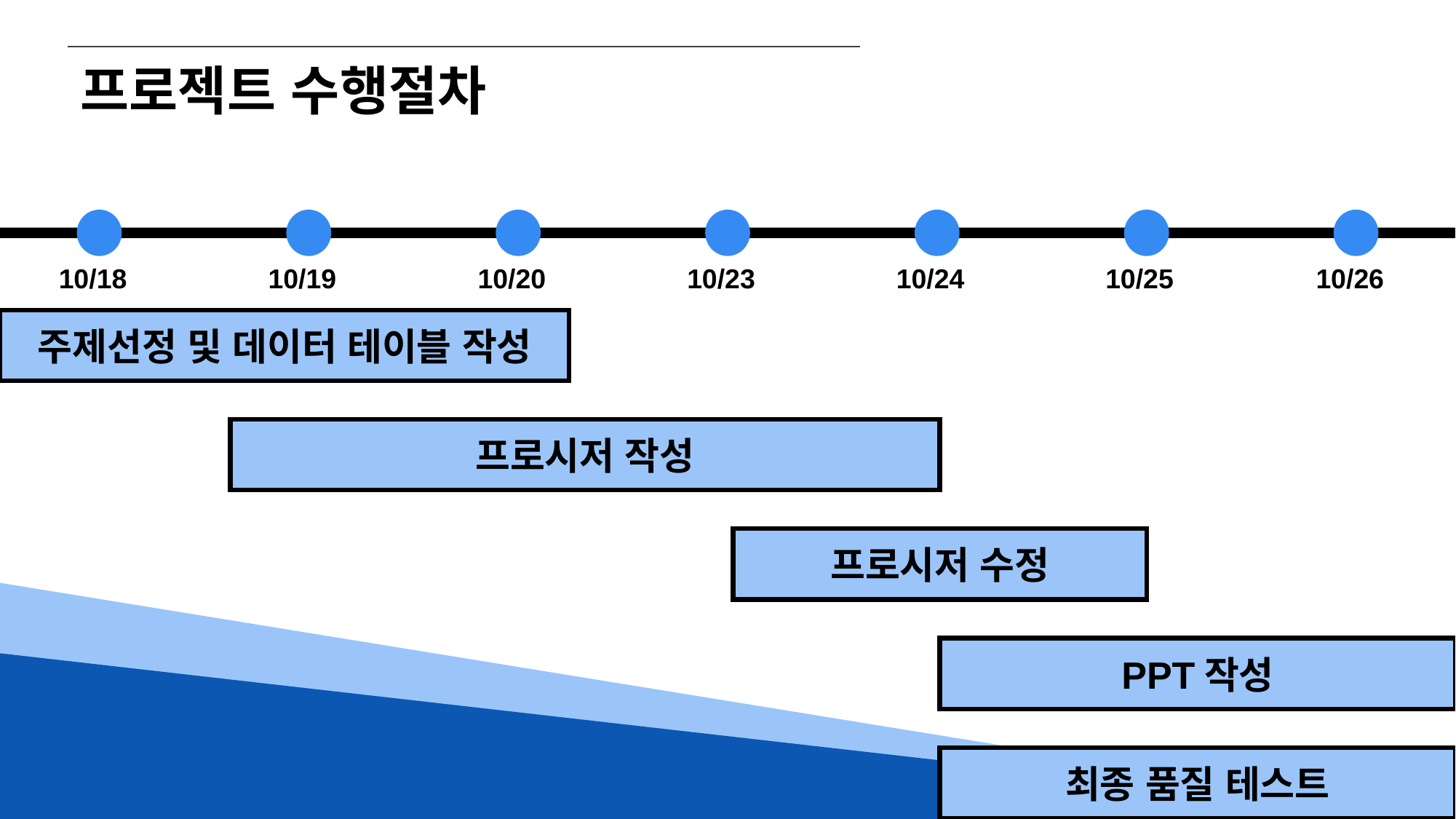

프로젝트 수행절차

10/18
10/19
10/20
10/23
10/24
10/25
10/26
주제선정 및 데이터 테이블 작성
프로시저 작성
프로시저 수정

PPT작성
최종 품질 테스트